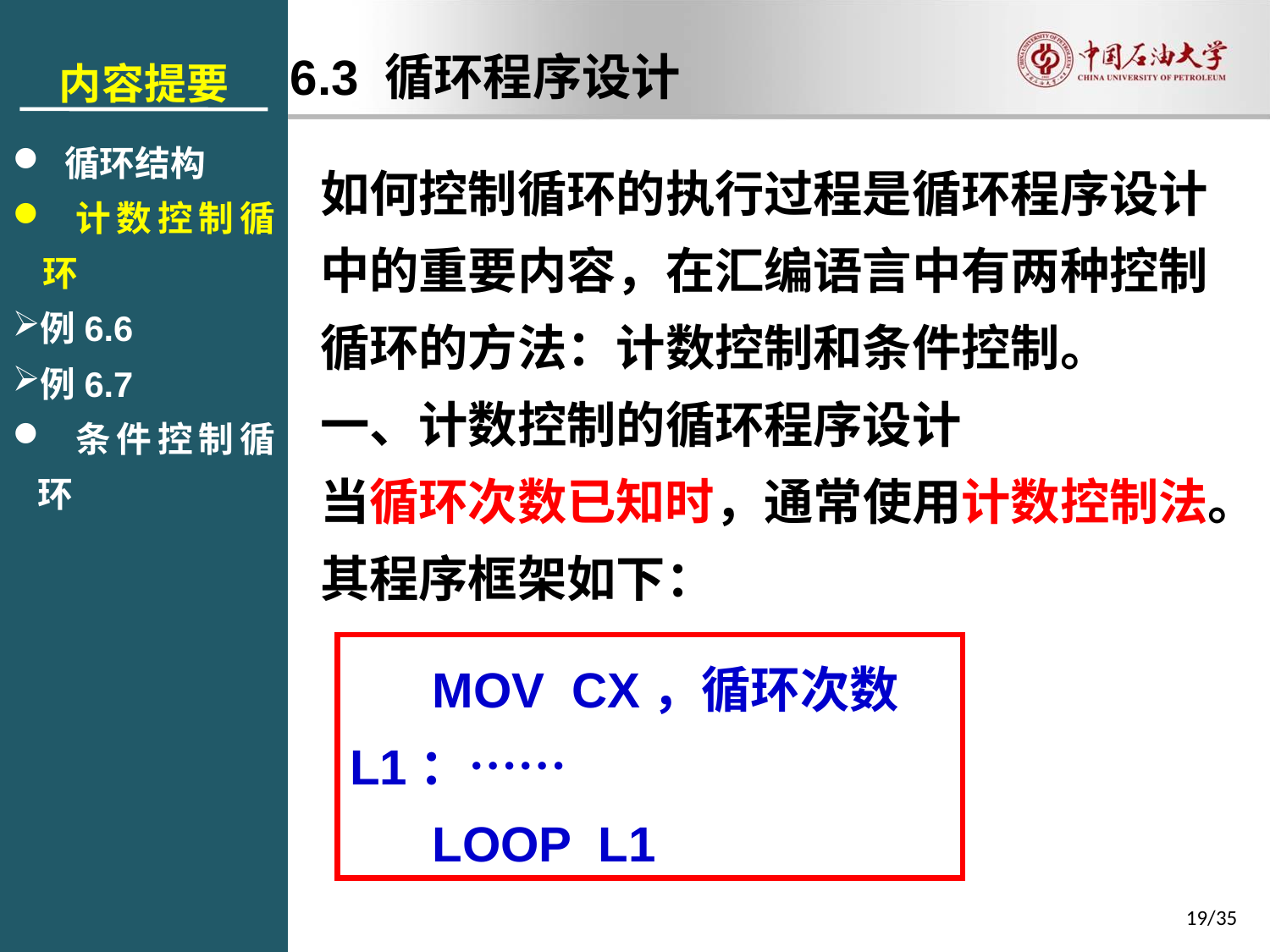

内容提要
 循环结构
 计数控制循环
例6.6
例6.7
 条件控制循环
6.3 循环程序设计
如何控制循环的执行过程是循环程序设计中的重要内容，在汇编语言中有两种控制循环的方法：计数控制和条件控制。
一、计数控制的循环程序设计
当循环次数已知时，通常使用计数控制法。
其程序框架如下：
      MOV  CX，循环次数
L1：……
      LOOP  L1
19/35